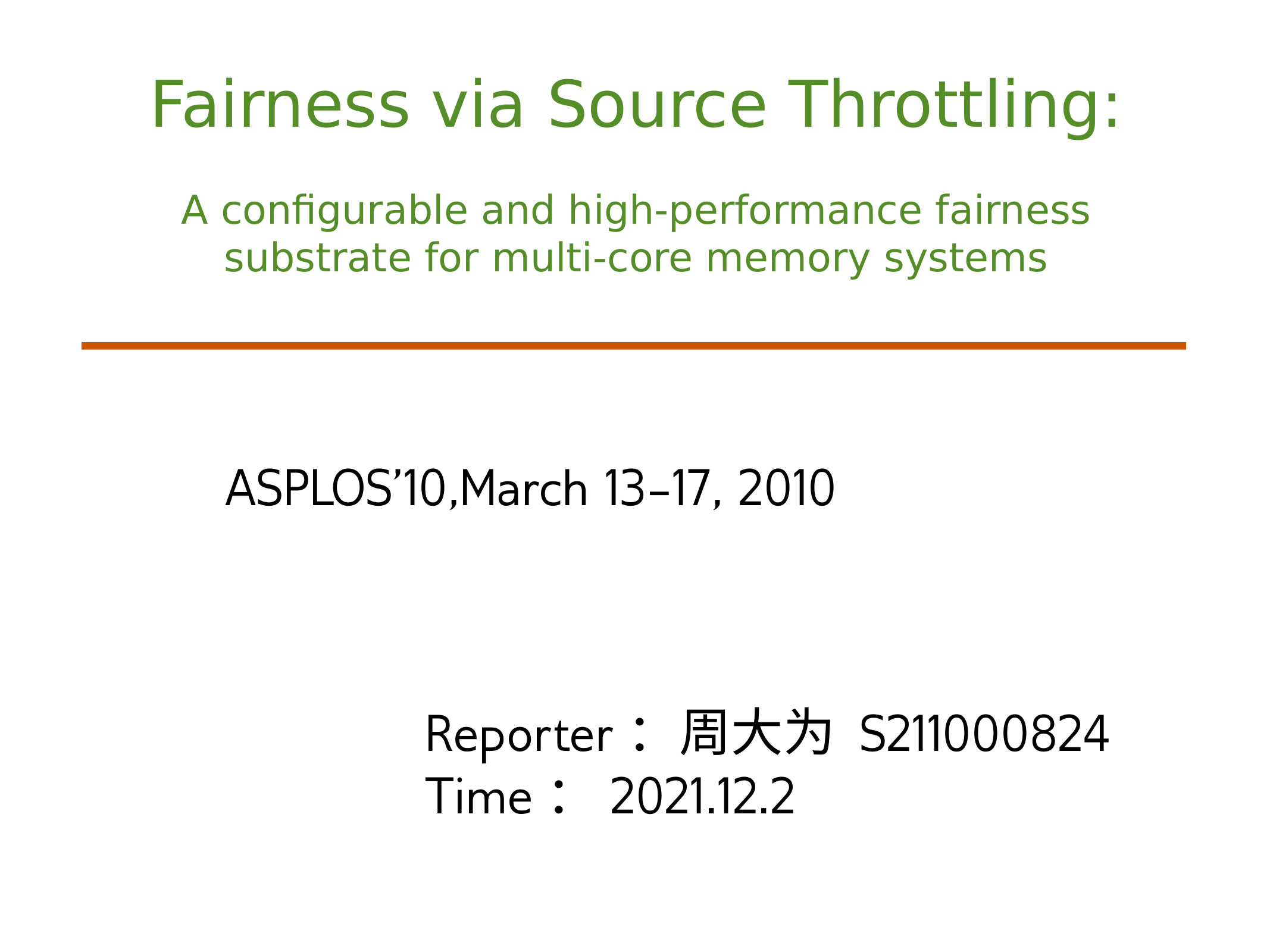

# Fairness via Source Throttling: A configurable and high-performance fairness substrate for multi-core memory systems

ASPLOS’10,March 13–17, 2010
Reporter：周大为 S211000824
Time：2021.12.2